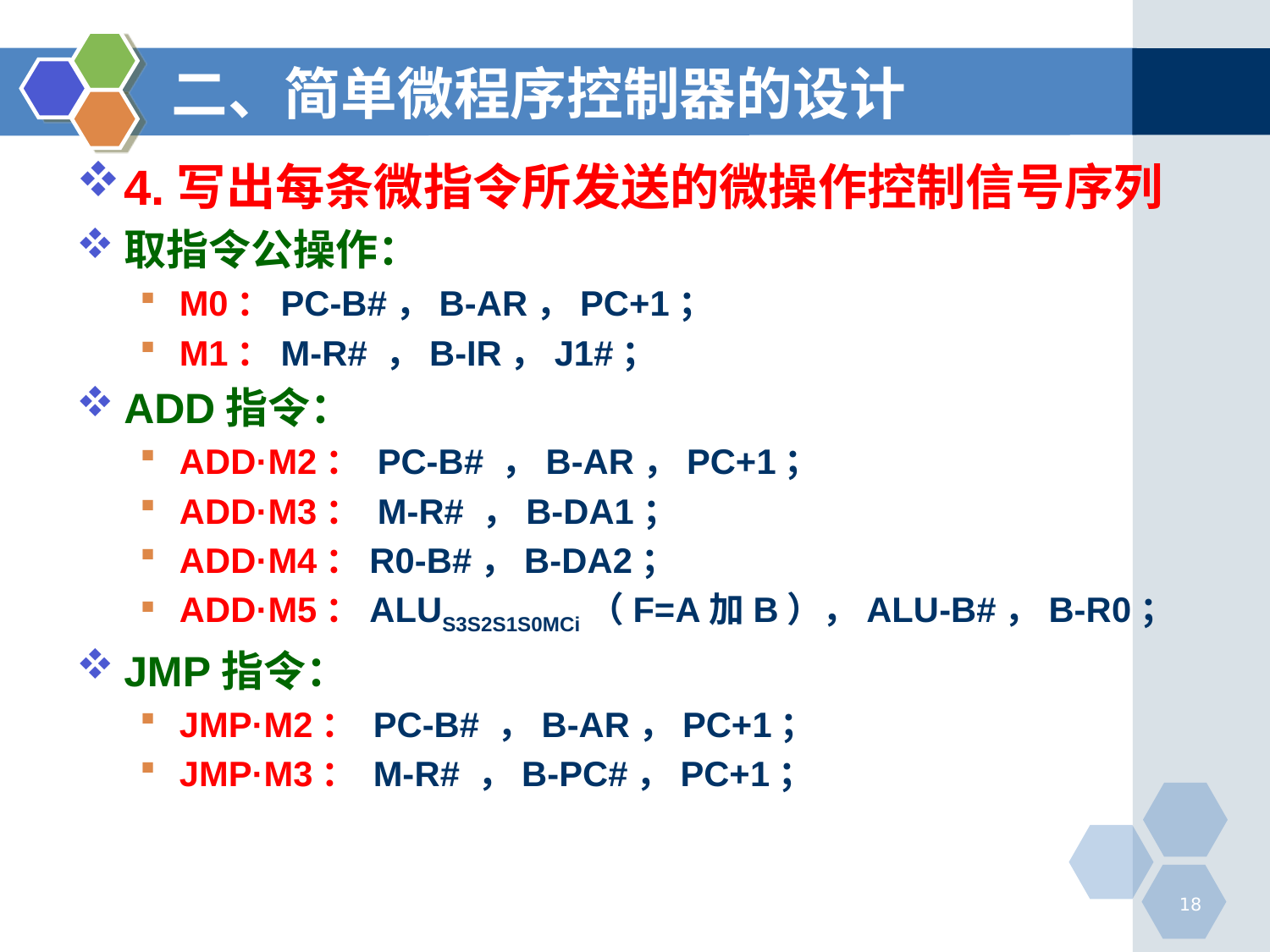

# 二、简单微程序控制器的设计
4.写出每条微指令所发送的微操作控制信号序列
取指令公操作：
M0：PC-B#，B-AR，PC+1；
M1：M-R# ，B-IR，J1#；
ADD指令：
ADD·M2： PC-B# ，B-AR，PC+1；
ADD·M3： M-R# ，B-DA1；
ADD·M4：R0-B#，B-DA2；
ADD·M5：ALUS3S2S1S0MCi（F=A加B），ALU-B#，B-R0；
JMP指令：
JMP·M2： PC-B# ，B-AR，PC+1；
JMP·M3： M-R# ，B-PC#，PC+1；
18